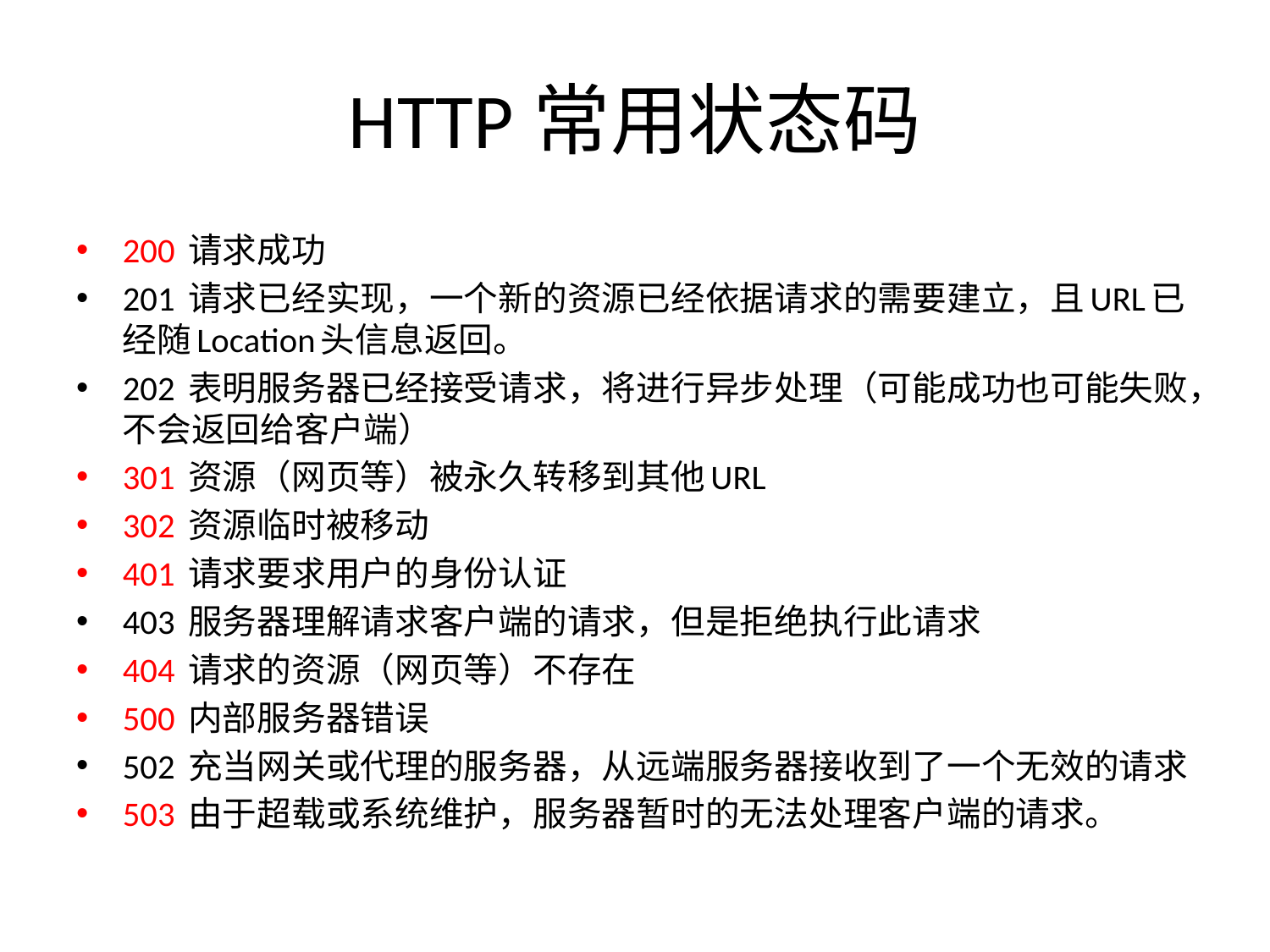

# HTTP常用状态码
200 请求成功
201 请求已经实现，一个新的资源已经依据请求的需要建立，且URL已经随Location头信息返回。
202 表明服务器已经接受请求，将进行异步处理（可能成功也可能失败，不会返回给客户端）
301 资源（网页等）被永久转移到其他URL
302 资源临时被移动
401 请求要求用户的身份认证
403 服务器理解请求客户端的请求，但是拒绝执行此请求
404 请求的资源（网页等）不存在
500 内部服务器错误
502 充当网关或代理的服务器，从远端服务器接收到了一个无效的请求
503 由于超载或系统维护，服务器暂时的无法处理客户端的请求。